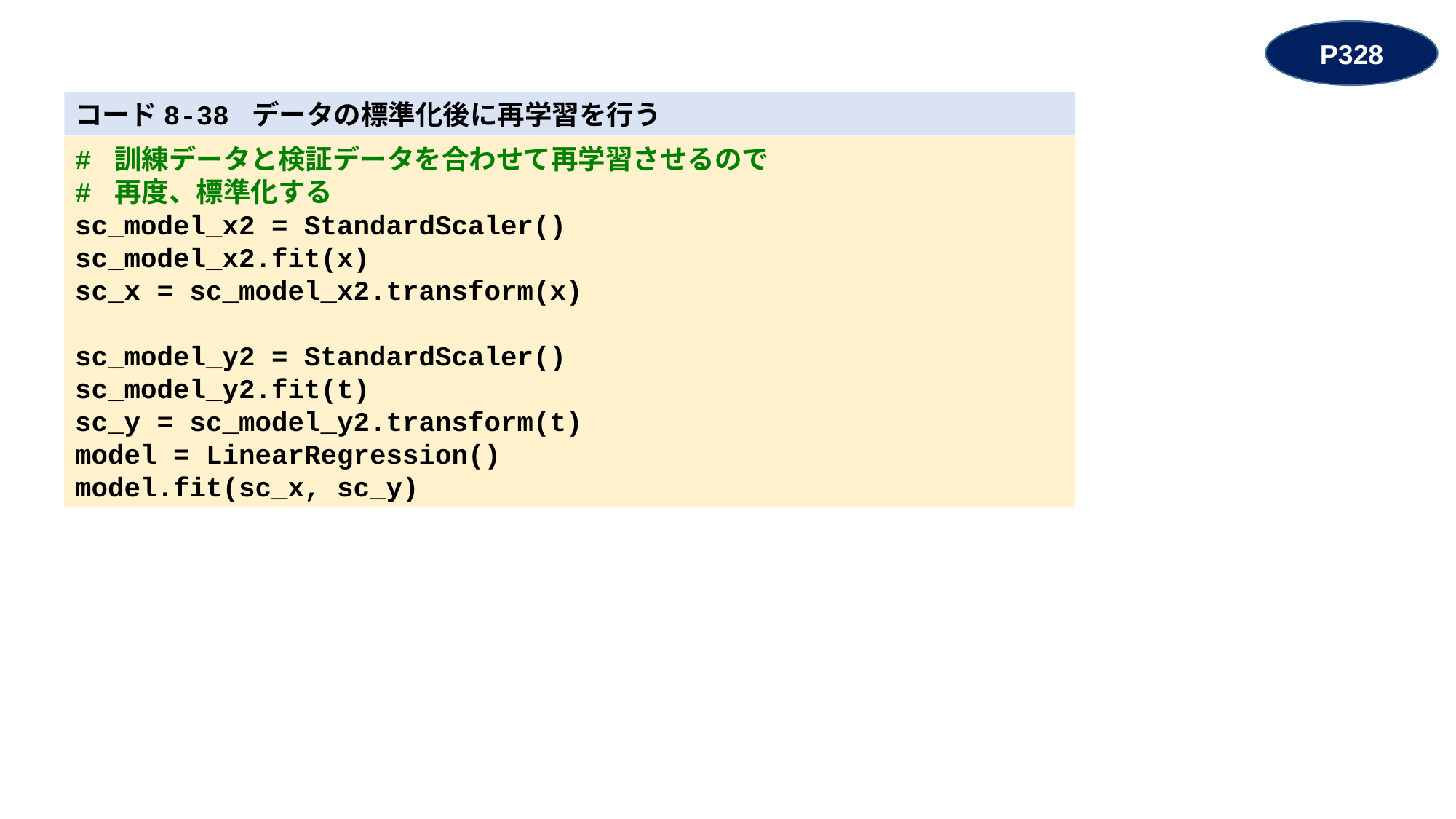

P328
コード8-38 データの標準化後に再学習を行う
# 訓練データと検証データを合わせて再学習させるので
# 再度、標準化する
sc_model_x2 = StandardScaler()
sc_model_x2.fit(x)
sc_x = sc_model_x2.transform(x)
sc_model_y2 = StandardScaler()
sc_model_y2.fit(t)
sc_y = sc_model_y2.transform(t)
model = LinearRegression()
model.fit(sc_x, sc_y)